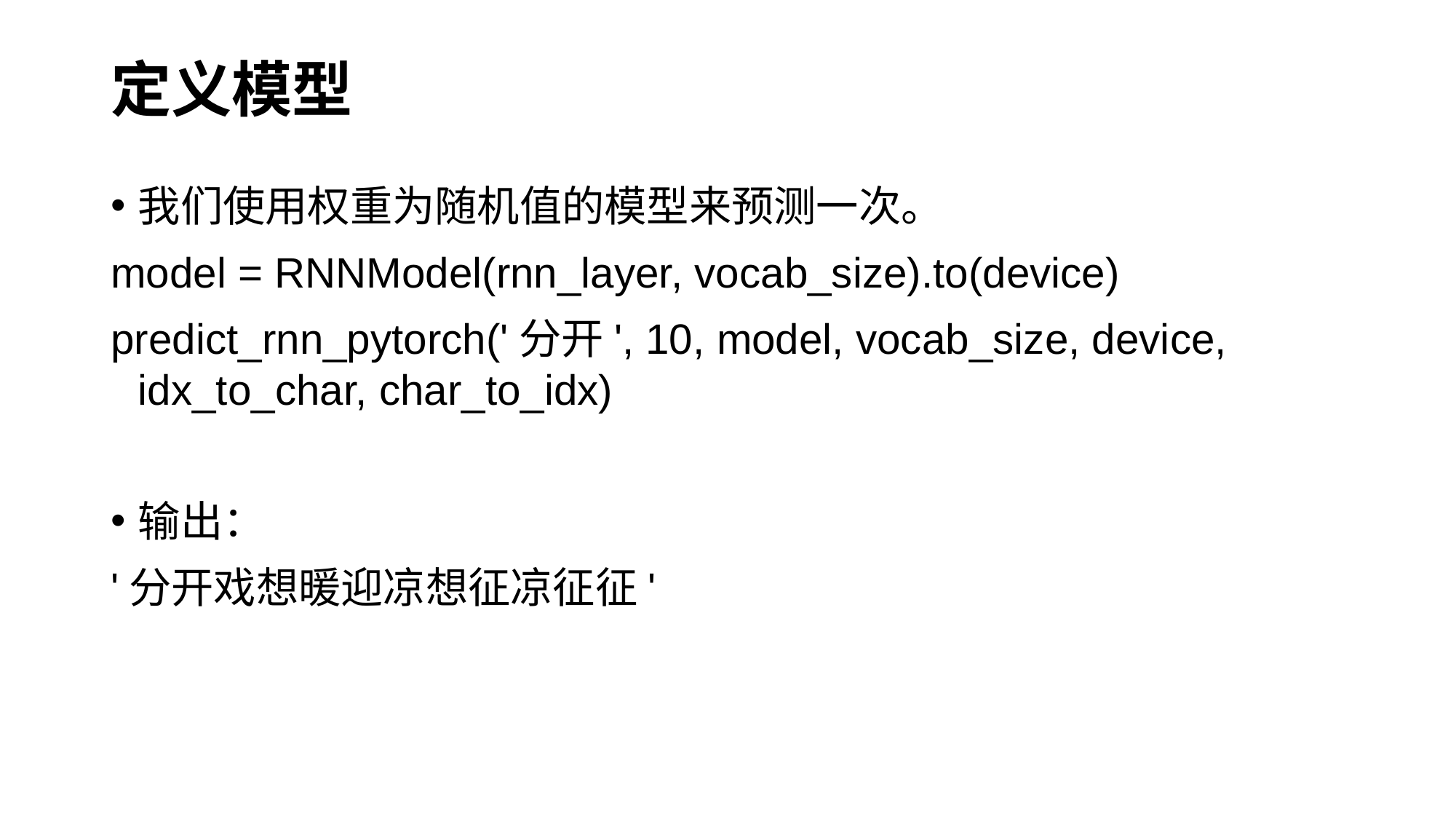

# 定义模型
我们使用权重为随机值的模型来预测一次。
model = RNNModel(rnn_layer, vocab_size).to(device)
predict_rnn_pytorch('分开', 10, model, vocab_size, device, idx_to_char, char_to_idx)

输出：
'分开戏想暖迎凉想征凉征征'